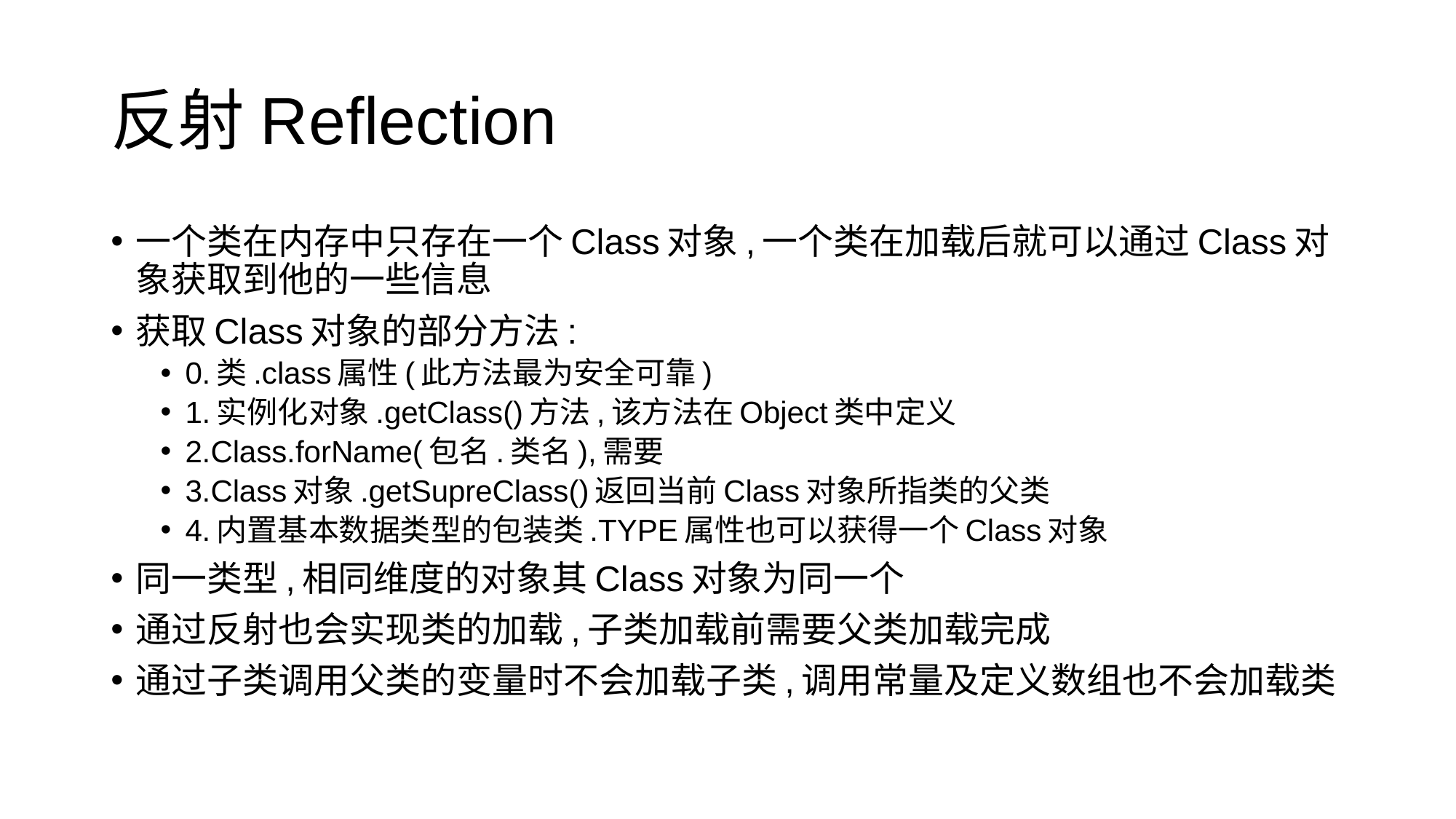

# 反射Reflection
一个类在内存中只存在一个Class对象,一个类在加载后就可以通过Class对象获取到他的一些信息
获取Class对象的部分方法:
0.类.class属性(此方法最为安全可靠)
1.实例化对象.getClass()方法,该方法在Object类中定义
2.Class.forName(包名.类名),需要
3.Class对象.getSupreClass()返回当前Class对象所指类的父类
4.内置基本数据类型的包装类.TYPE属性也可以获得一个Class对象
同一类型,相同维度的对象其Class对象为同一个
通过反射也会实现类的加载,子类加载前需要父类加载完成
通过子类调用父类的变量时不会加载子类,调用常量及定义数组也不会加载类